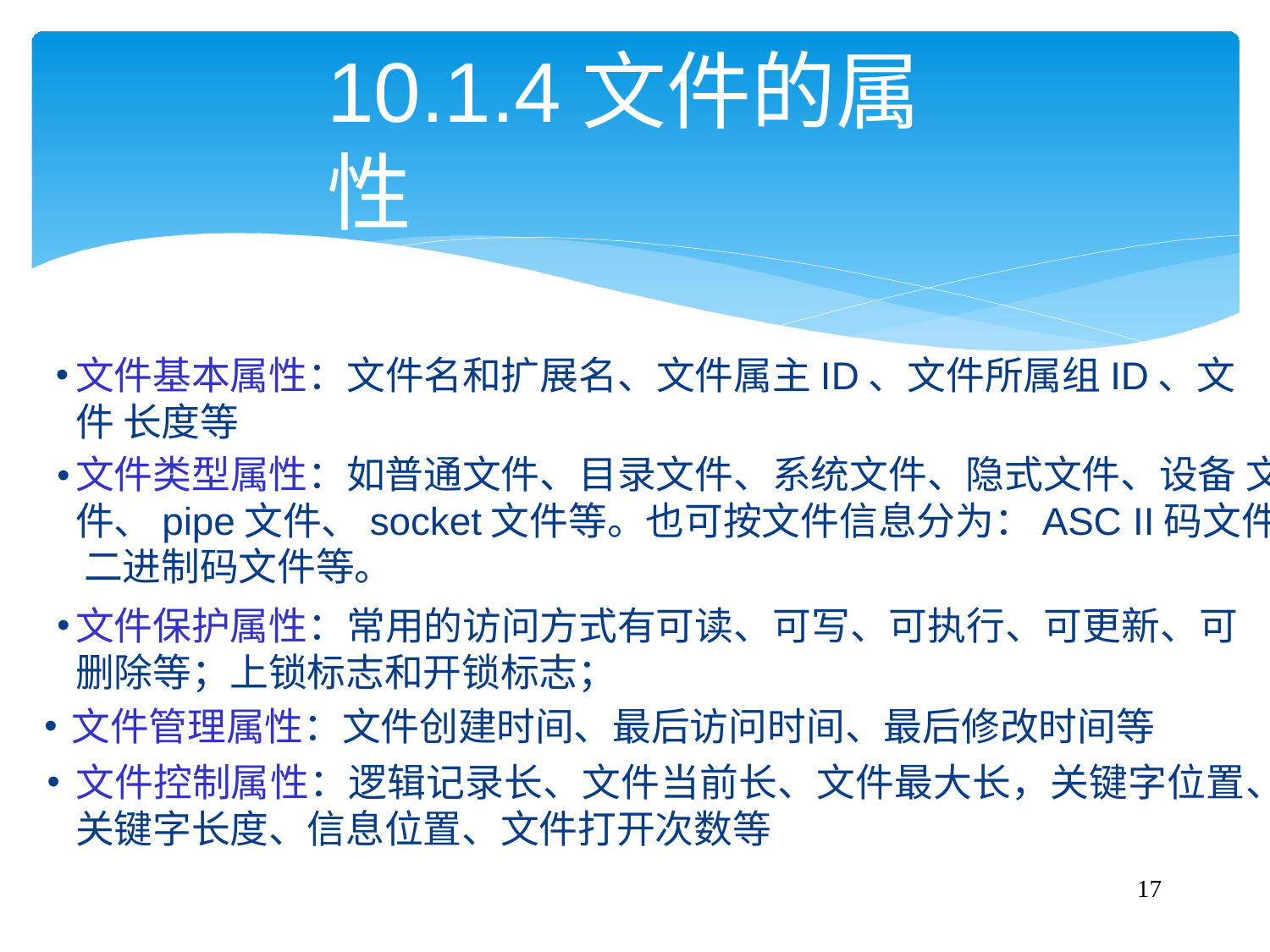

# 10.1.4文件的属性
文件基本属性：文件名和扩展名、文件属主ID、文件所属组ID、文件 长度等
文件类型属性：如普通文件、目录文件、系统文件、隐式文件、设备 文件、pipe文件、socket文件等。也可按文件信息分为：ASC II码文件、 二进制码文件等。
文件保护属性：常用的访问方式有可读、可写、可执行、可更新、可 删除等；上锁标志和开锁标志；
文件管理属性：文件创建时间、最后访问时间、最后修改时间等
文件控制属性：逻辑记录长、文件当前长、文件最大长，关键字位置、 关键字长度、信息位置、文件打开次数等
17